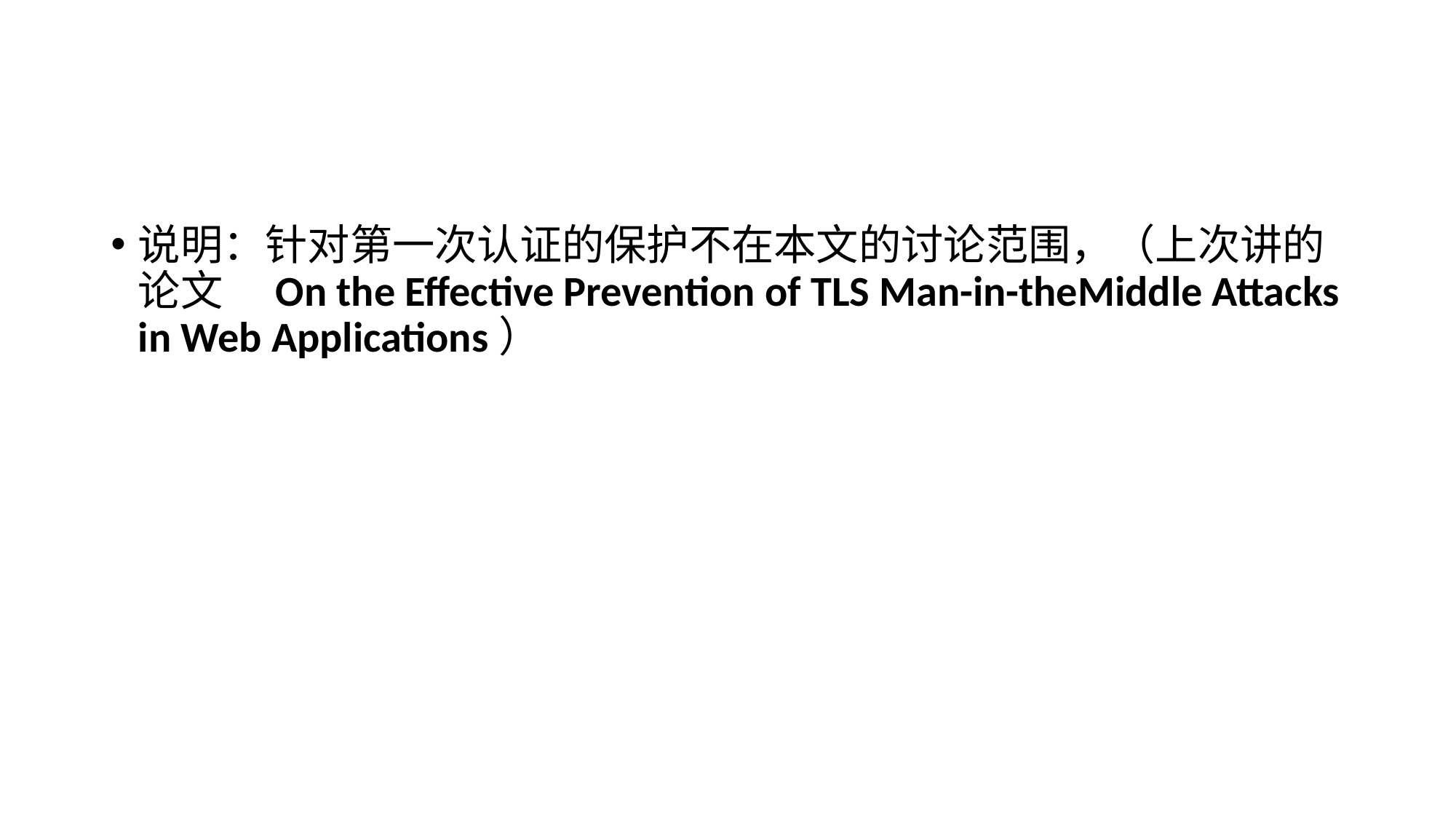

#
说明：针对第一次认证的保护不在本文的讨论范围，（上次讲的论文　On the Effective Prevention of TLS Man-in-theMiddle Attacks in Web Applications）